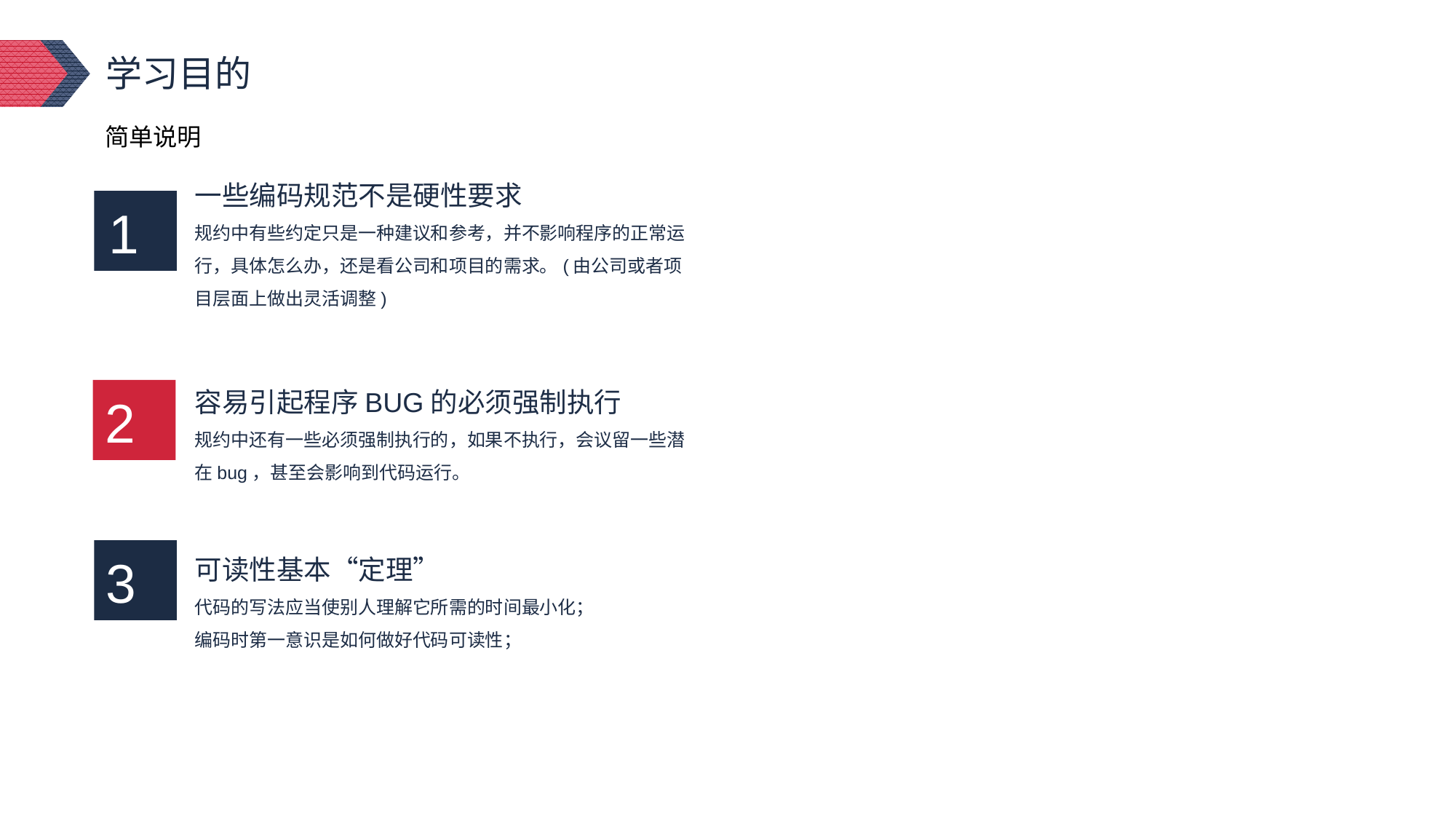

学习目的
简单说明
一些编码规范不是硬性要求
规约中有些约定只是一种建议和参考，并不影响程序的正常运行，具体怎么办，还是看公司和项目的需求。(由公司或者项目层面上做出灵活调整)

1
容易引起程序BUG的必须强制执行
规约中还有一些必须强制执行的，如果不执行，会议留一些潜在bug，甚至会影响到代码运行。

2
可读性基本“定理”
代码的写法应当使别人理解它所需的时间最小化；
编码时第一意识是如何做好代码可读性；

3